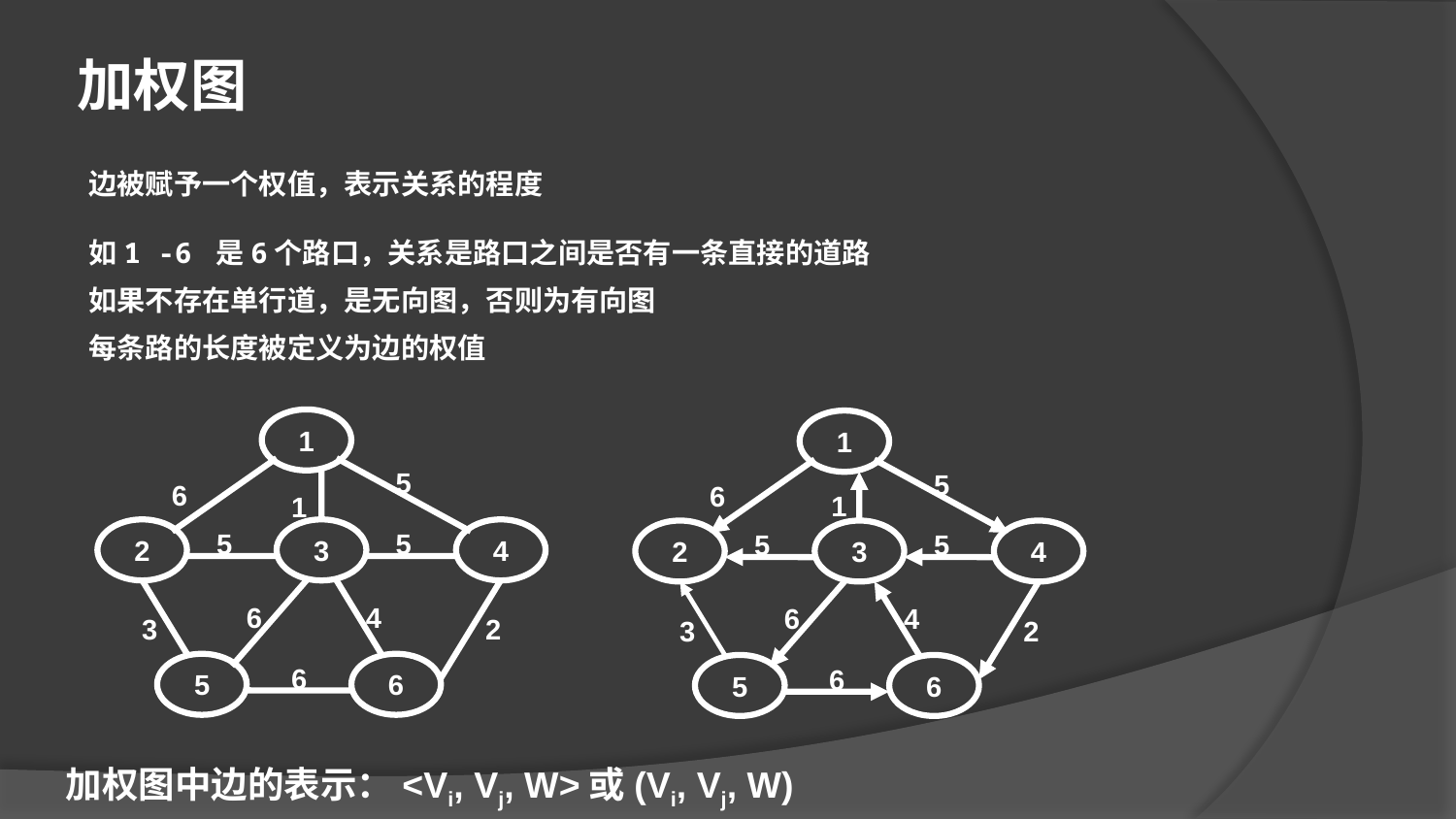

加权图
边被赋予一个权值，表示关系的程度
如1 -6 是6个路口，关系是路口之间是否有一条直接的道路
如果不存在单行道，是无向图，否则为有向图
每条路的长度被定义为边的权值
1
1

5

5
6

6

1
1
2
5
3
5
4
2
5
3
5
4

6
4
6
4
3
2
3
2
5
6
6
5
6
6

加权图中边的表示：<Vi, Vj, W>或(Vi, Vj, W)